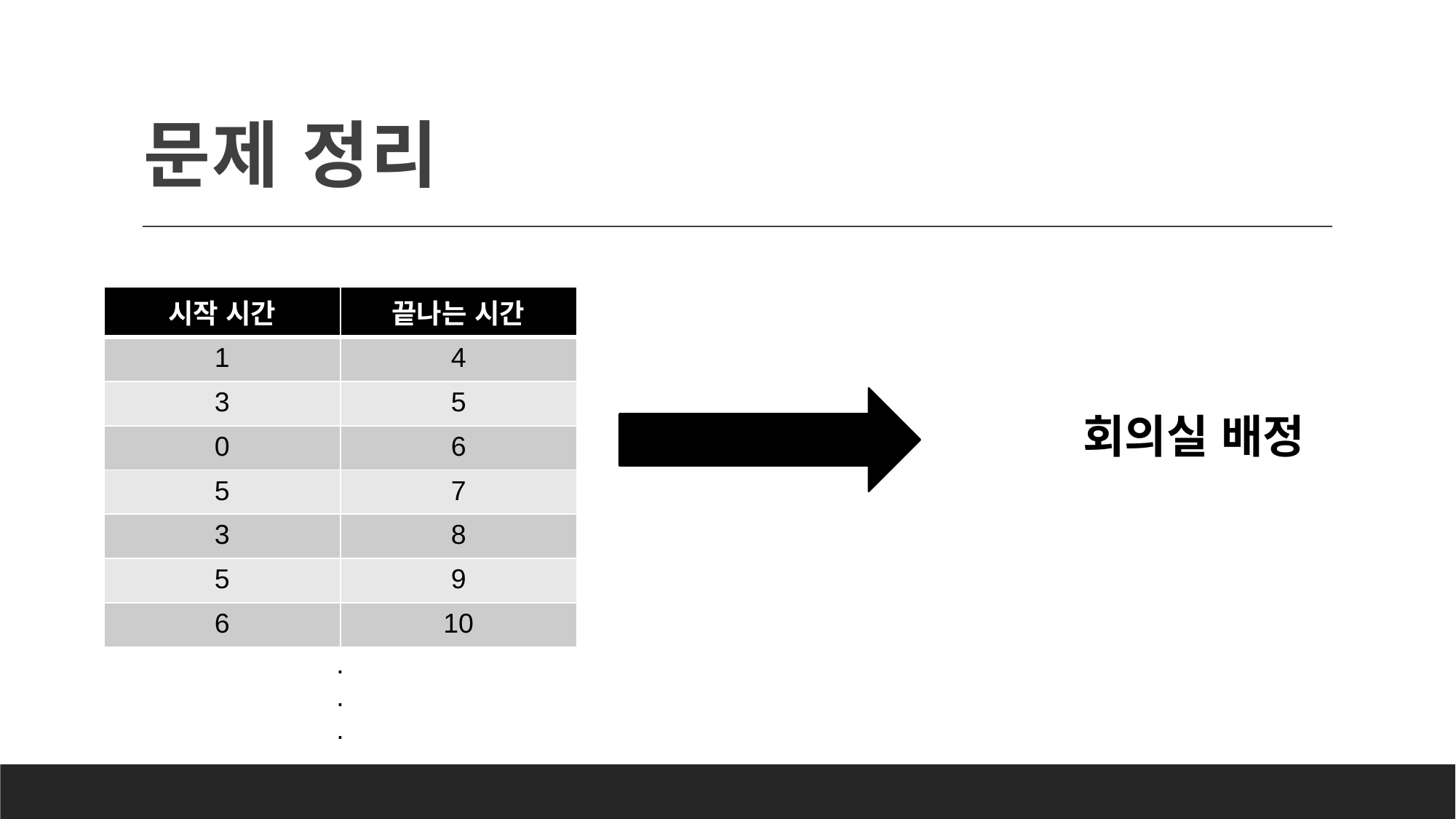

# 문제 정리
| 시작 시간 | 끝나는 시간 |
| --- | --- |
| 1 | 4 |
| 3 | 5 |
| 0 | 6 |
| 5 | 7 |
| 3 | 8 |
| 5 | 9 |
| 6 | 10 |

회의실 배정
.
.
.